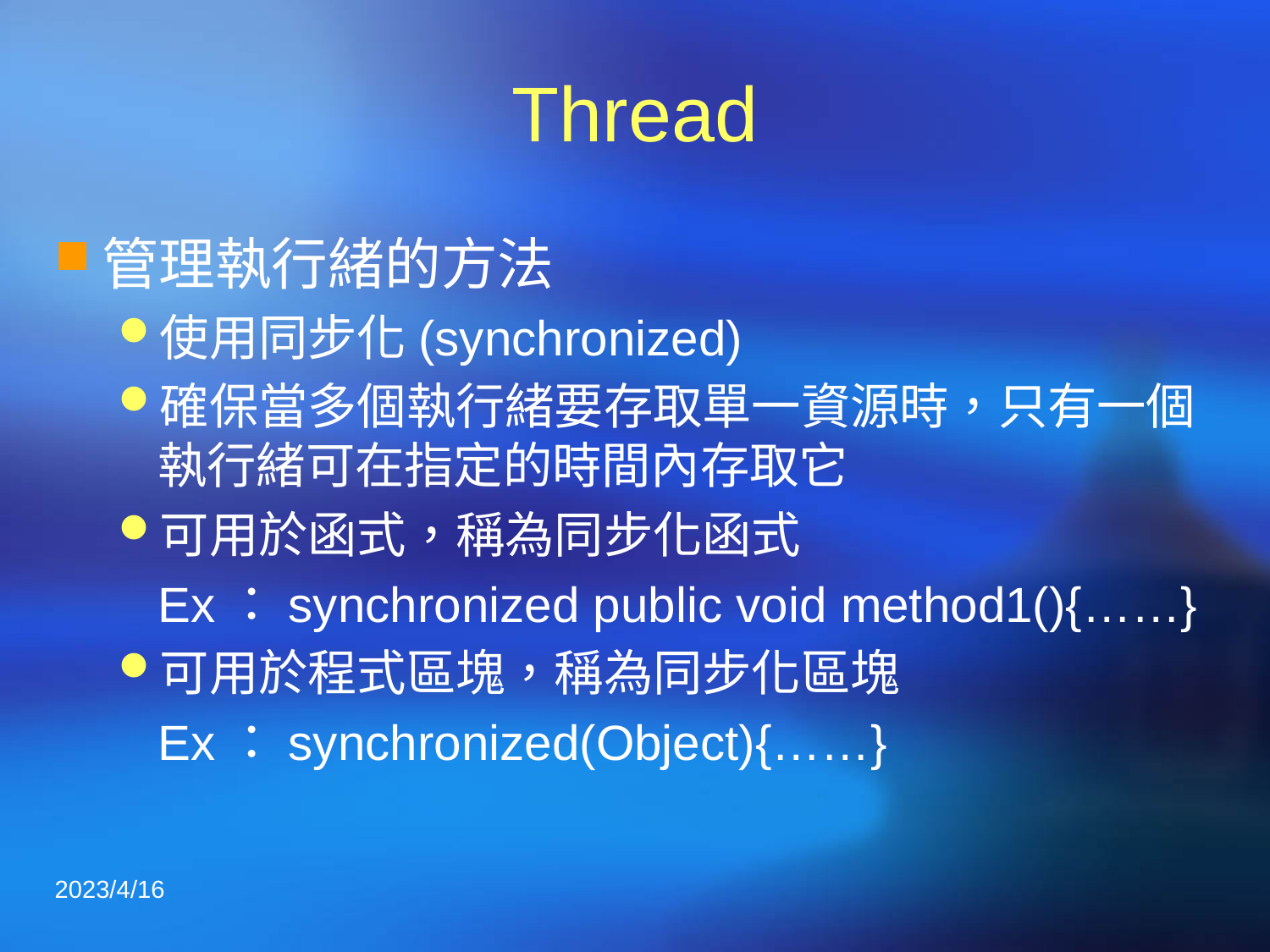

# Thread
管理執行緒的方法
使用同步化(synchronized)
確保當多個執行緒要存取單一資源時，只有一個執行緒可在指定的時間內存取它
可用於函式，稱為同步化函式
	Ex：synchronized public void method1(){……}
可用於程式區塊，稱為同步化區塊
	Ex：synchronized(Object){……}
2023/4/16